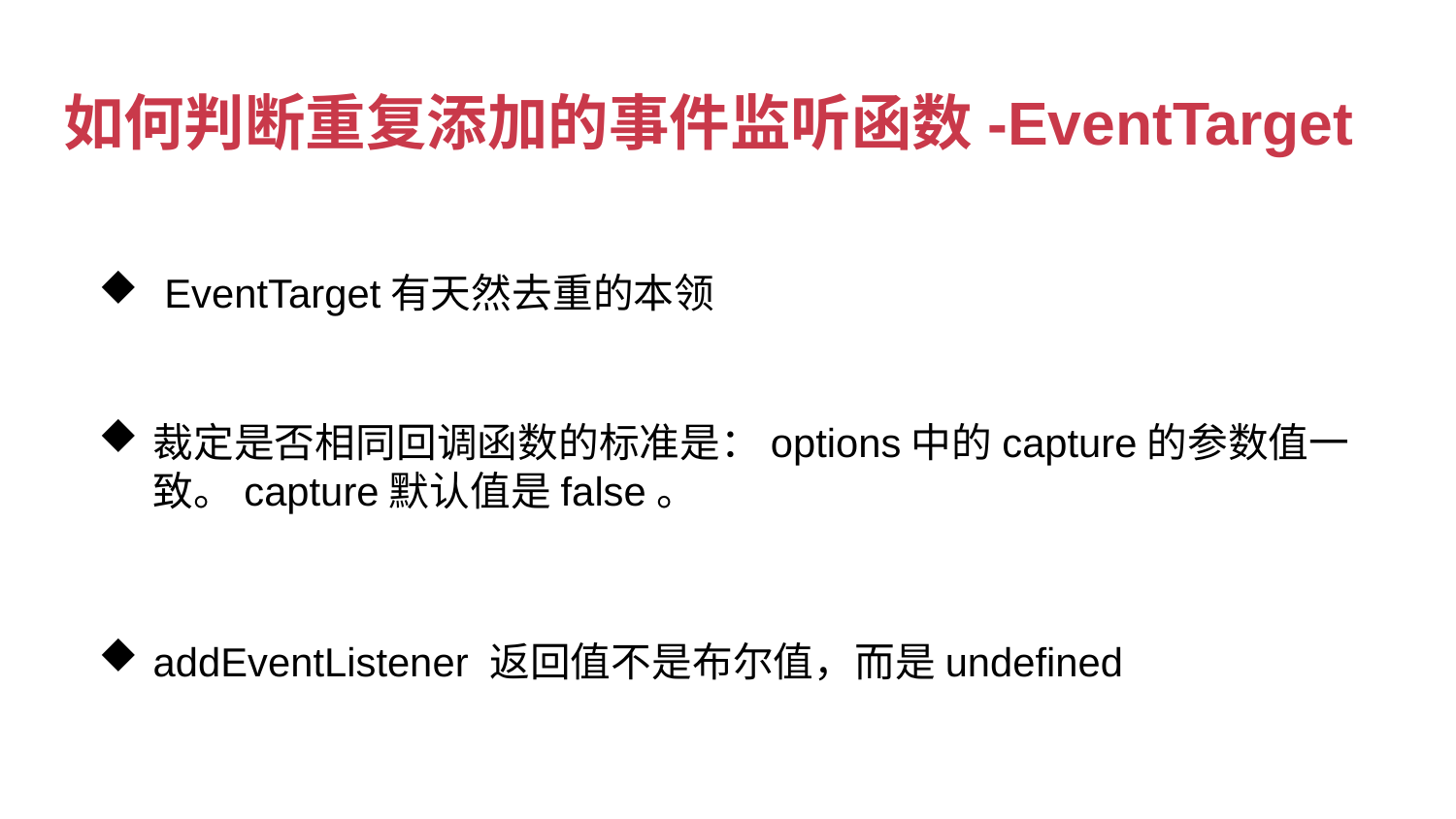

如何判断重复添加的事件监听函数-EventTarget
 EventTarget有天然去重的本领
裁定是否相同回调函数的标准是：options中的capture的参数值一致。capture默认值是false。
addEventListener 返回值不是布尔值，而是undefined